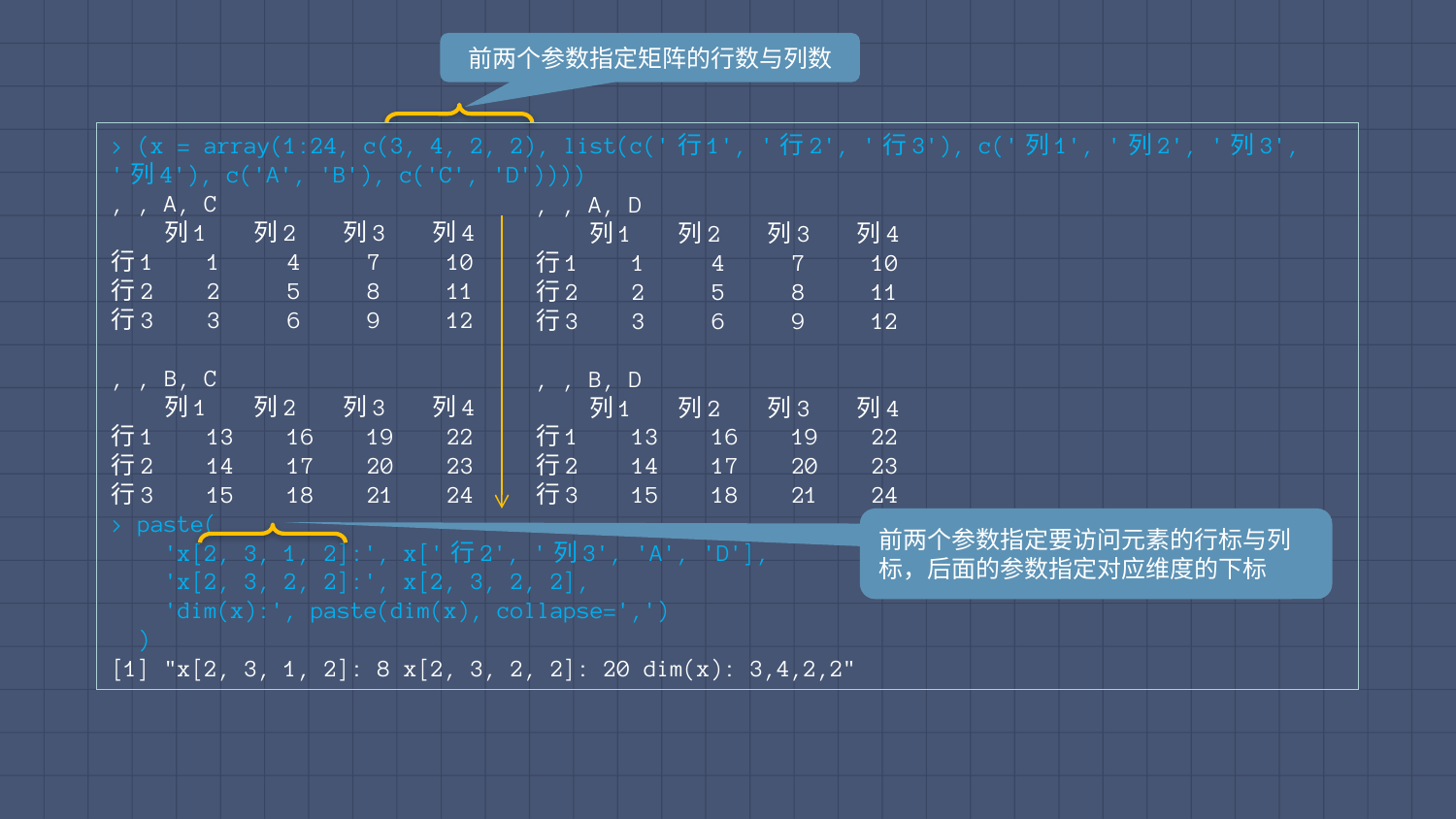

前两个参数指定矩阵的行数与列数

> (x = array(1:24, c(3, 4, 2, 2), list(c('行1', '行2', '行3'), c('列1', '列2', '列3', '列4'), c('A', 'B'), c('C', 'D'))))
, , A, C
       列1   列2   列3   列4
行1    1     4     7     10
行2    2     5     8     11
行3    3     6     9     12

, , B, C
       列1   列2   列3   列4
行1    13    16    19    22
行2    14    17    20    23
行3    15    18    21    24
> paste(
    'x[2, 3, 1, 2]:', x['行2', '列3', 'A', 'D'],
    'x[2, 3, 2, 2]:', x[2, 3, 2, 2],
    'dim(x):', paste(dim(x), collapse=',')
  )
[1] "x[2, 3, 1, 2]: 8 x[2, 3, 2, 2]: 20 dim(x): 3,4,2,2"
, , A, D
       列1   列2   列3   列4
行1    1     4     7     10
行2    2     5     8     11
行3    3     6     9     12

, , B, D
       列1   列2   列3   列4
行1    13    16    19    22
行2    14    17    20    23
行3    15    18    21    24

前两个参数指定要访问元素的行标与列标，后面的参数指定对应维度的下标